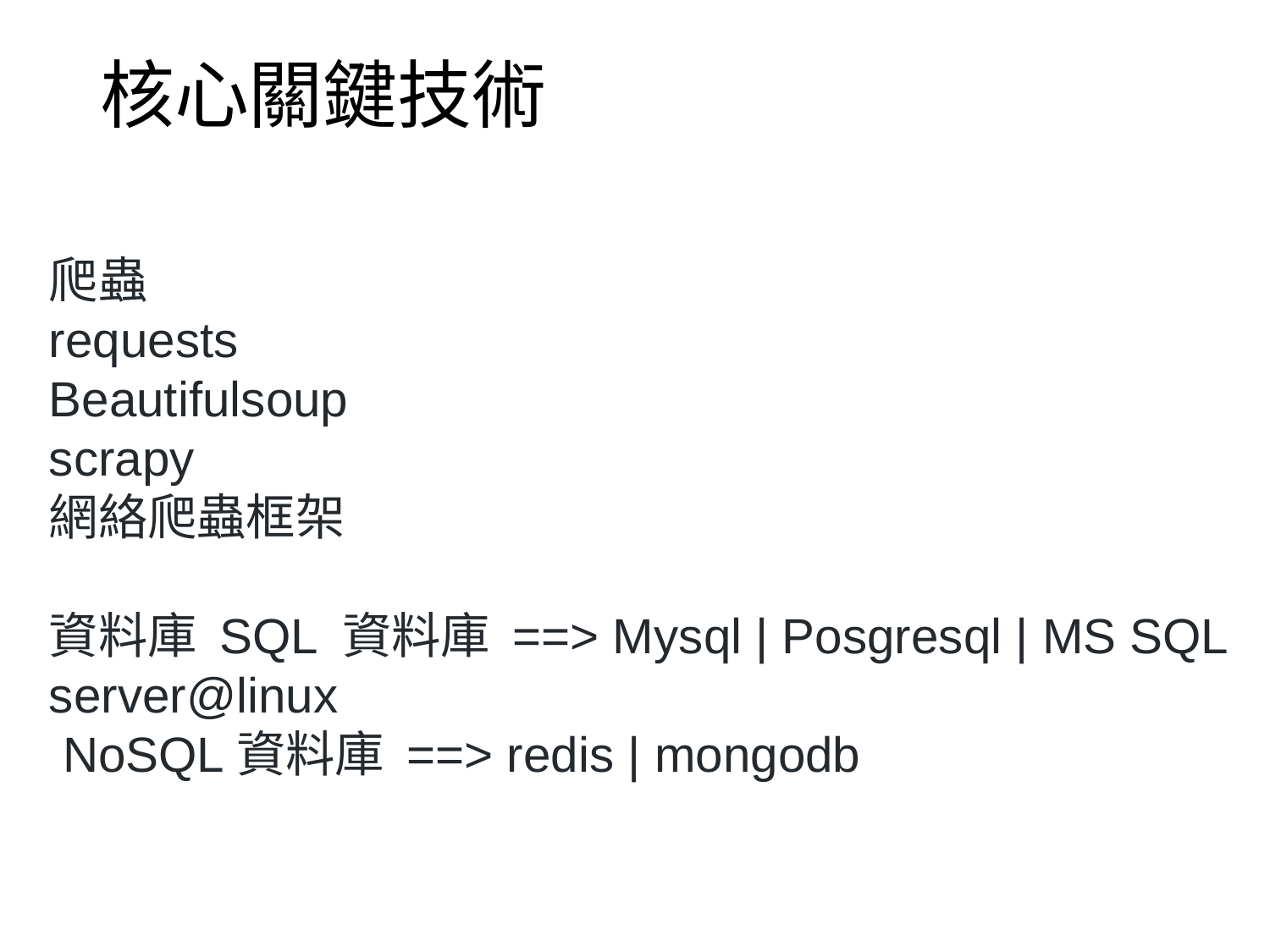

# 核心關鍵技術
爬蟲
requests
Beautifulsoup
scrapy
網絡爬蟲框架

資料庫 SQL 資料庫 ==> Mysql | Posgresql | MS SQL server@linux
 NoSQL資料庫 ==> redis | mongodb